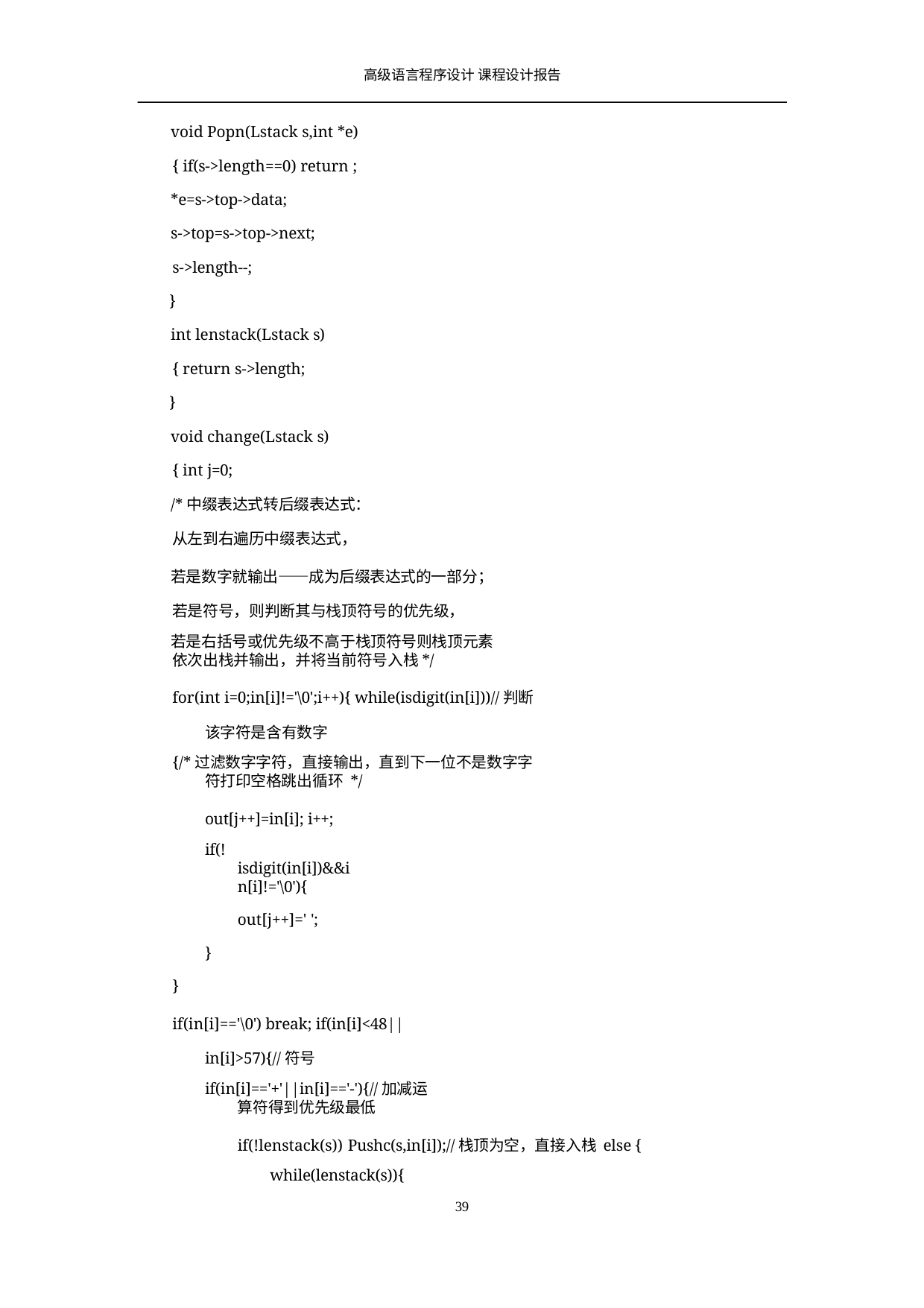

高级语言程序设计 课程设计报告

void Popn(Lstack s,int *e){ if(s->length==0) return ;

*e=s->top->data;
s->top=s->top->next; s->length--;

}
int lenstack(Lstack s){ return s->length;

}
void change(Lstack s){ int j=0;
/*中缀表达式转后缀表达式：从左到右遍历中缀表达式，
若是数字就输出——成为后缀表达式的一部分；若是符号，则判断其与栈顶符号的优先级，
若是右括号或优先级不高于栈顶符号则栈顶元素依次出栈并输出，并将当前符号入栈*/
for(int i=0;in[i]!='\0';i++){ while(isdigit(in[i]))//判断该字符是含有数字
{/*过滤数字字符，直接输出，直到下一位不是数字字符打印空格跳出循环 */
out[j++]=in[i]; i++;
if(!isdigit(in[i])&&in[i]!='\0'){

out[j++]=' ';

}

}
if(in[i]=='\0') break; if(in[i]<48||in[i]>57){//符号
if(in[i]=='+'||in[i]=='-'){//加减运算符得到优先级最低
if(!lenstack(s)) Pushc(s,in[i]);//栈顶为空，直接入栈 else {
while(lenstack(s)){
39